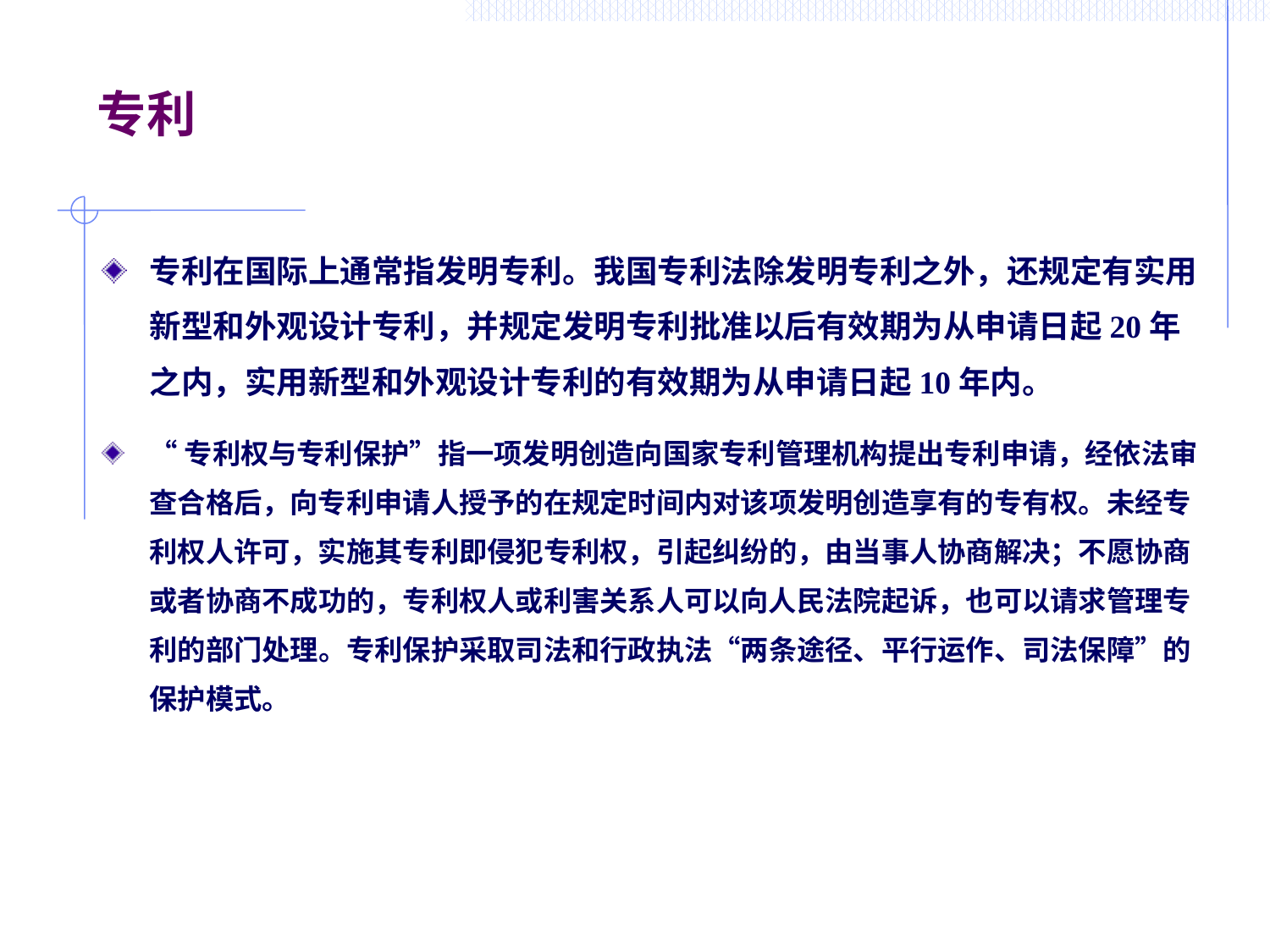

# 专利
专利在国际上通常指发明专利。我国专利法除发明专利之外，还规定有实用新型和外观设计专利，并规定发明专利批准以后有效期为从申请日起20年之内，实用新型和外观设计专利的有效期为从申请日起10年内。
“专利权与专利保护”指一项发明创造向国家专利管理机构提出专利申请，经依法审查合格后，向专利申请人授予的在规定时间内对该项发明创造享有的专有权。未经专利权人许可，实施其专利即侵犯专利权，引起纠纷的，由当事人协商解决；不愿协商或者协商不成功的，专利权人或利害关系人可以向人民法院起诉，也可以请求管理专利的部门处理。专利保护采取司法和行政执法“两条途径、平行运作、司法保障”的保护模式。